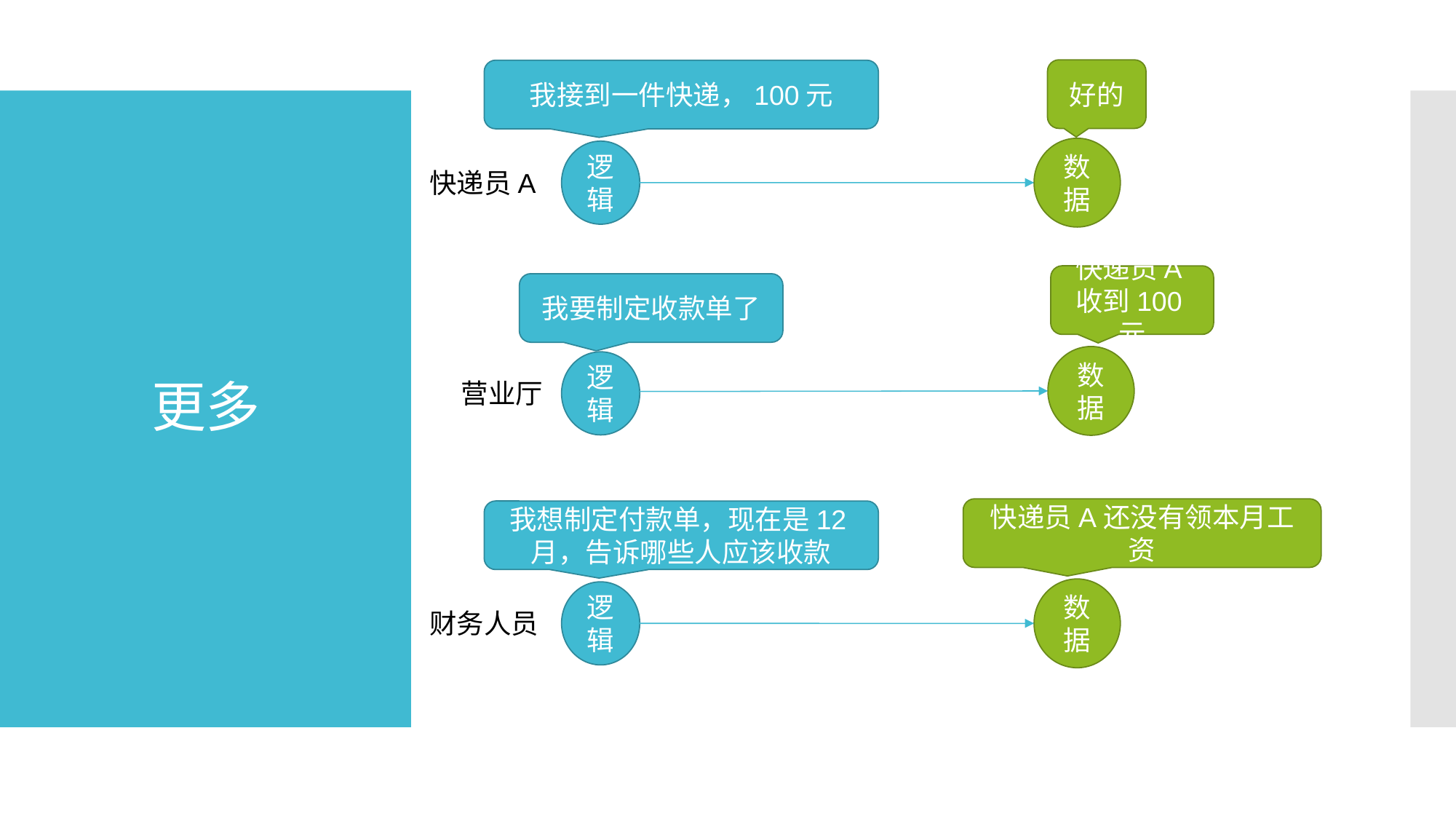

好的
我接到一件快递，100元

# 更多
数据
逻辑
快递员A
快递员A收到100元
我要制定收款单了
数据
逻辑
营业厅
快递员A还没有领本月工资
我想制定付款单，现在是12月，告诉哪些人应该收款
数据
逻辑
财务人员